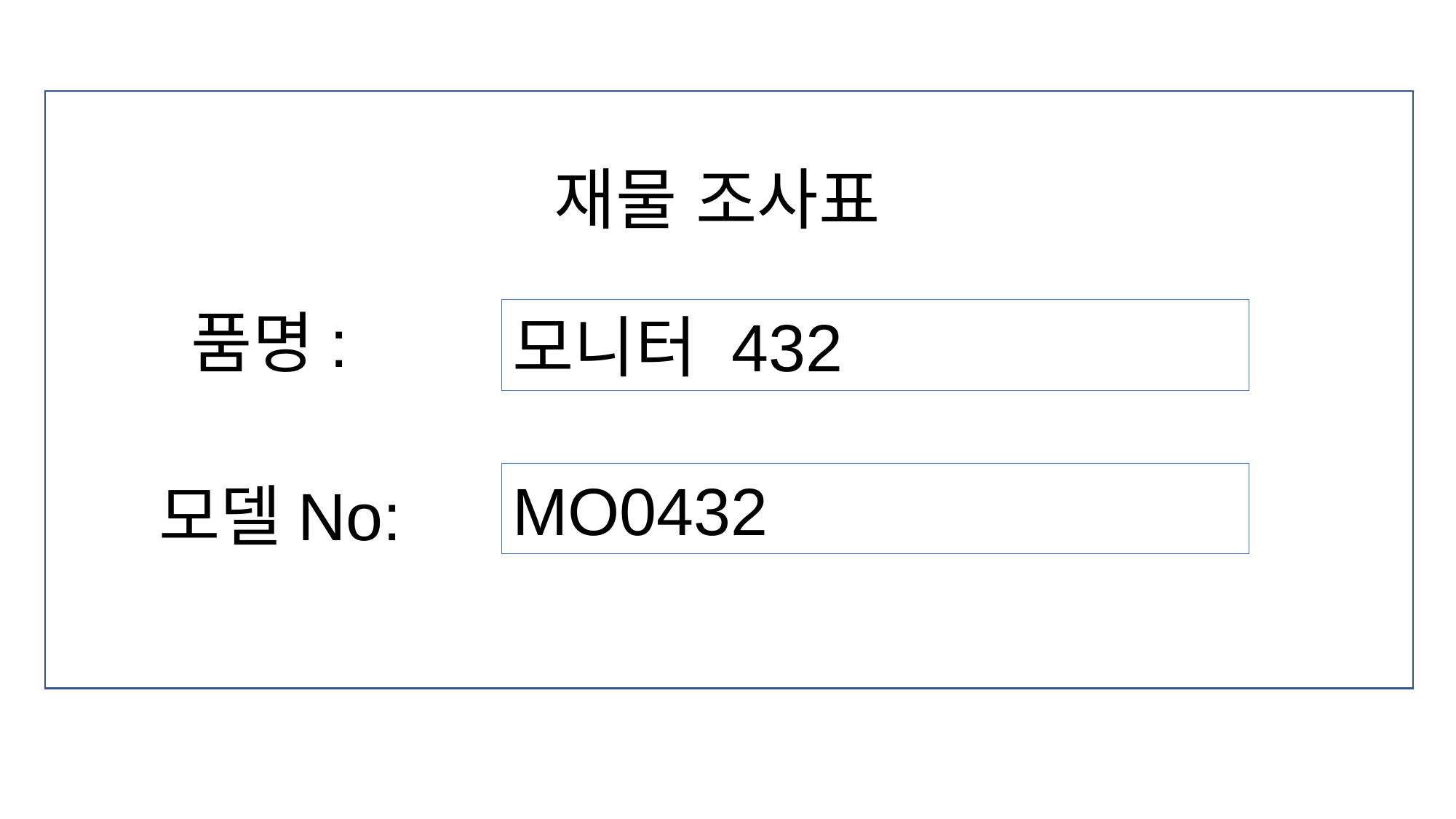

재물 조사표
품명:
모니터 432
MO0432
모델No: